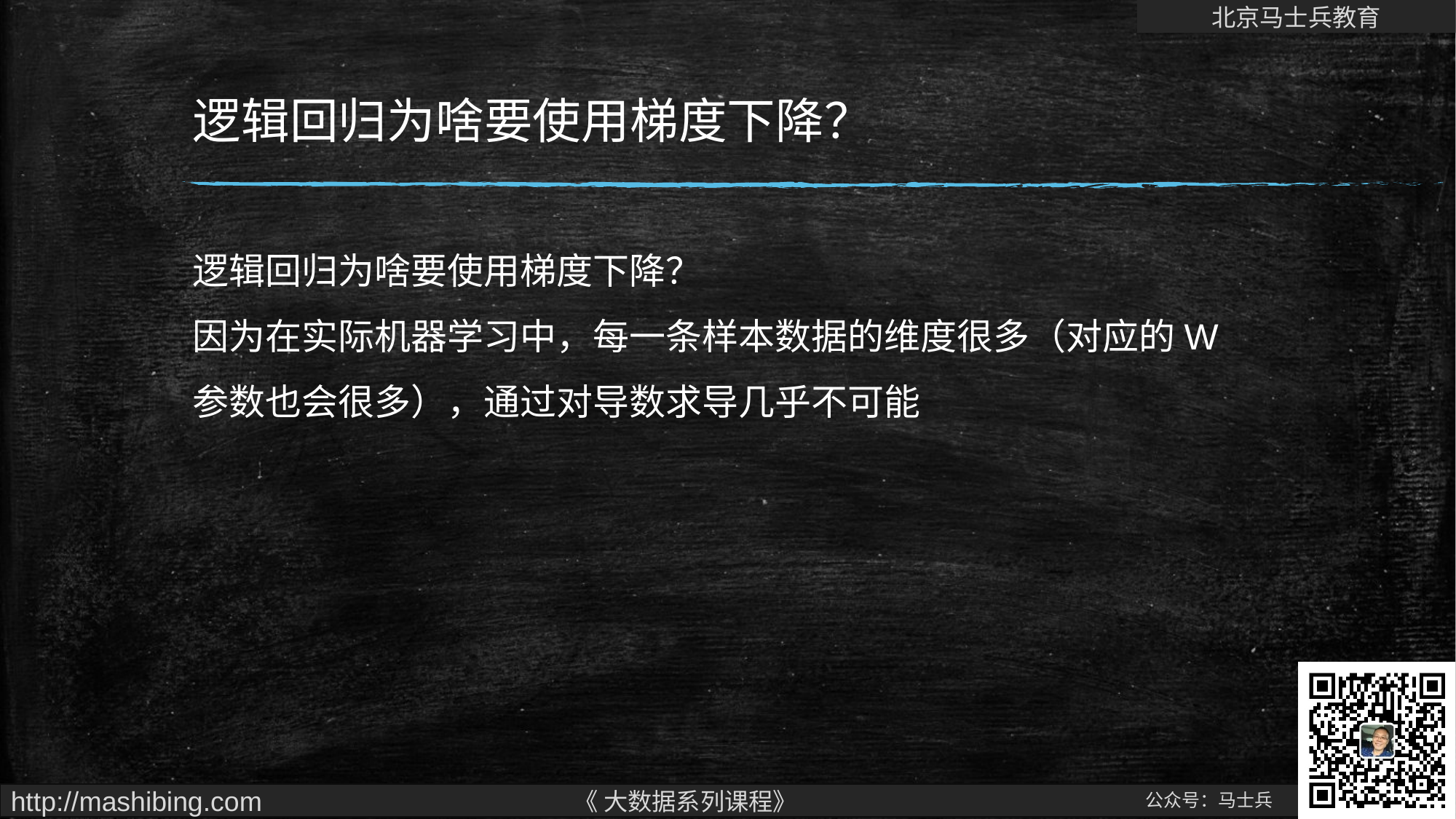

逻辑回归为啥要使用梯度下降？
因为在实际机器学习中，每一条样本数据的维度很多（对应的W参数也会很多），通过对导数求导几乎不可能
# 逻辑回归为啥要使用梯度下降？